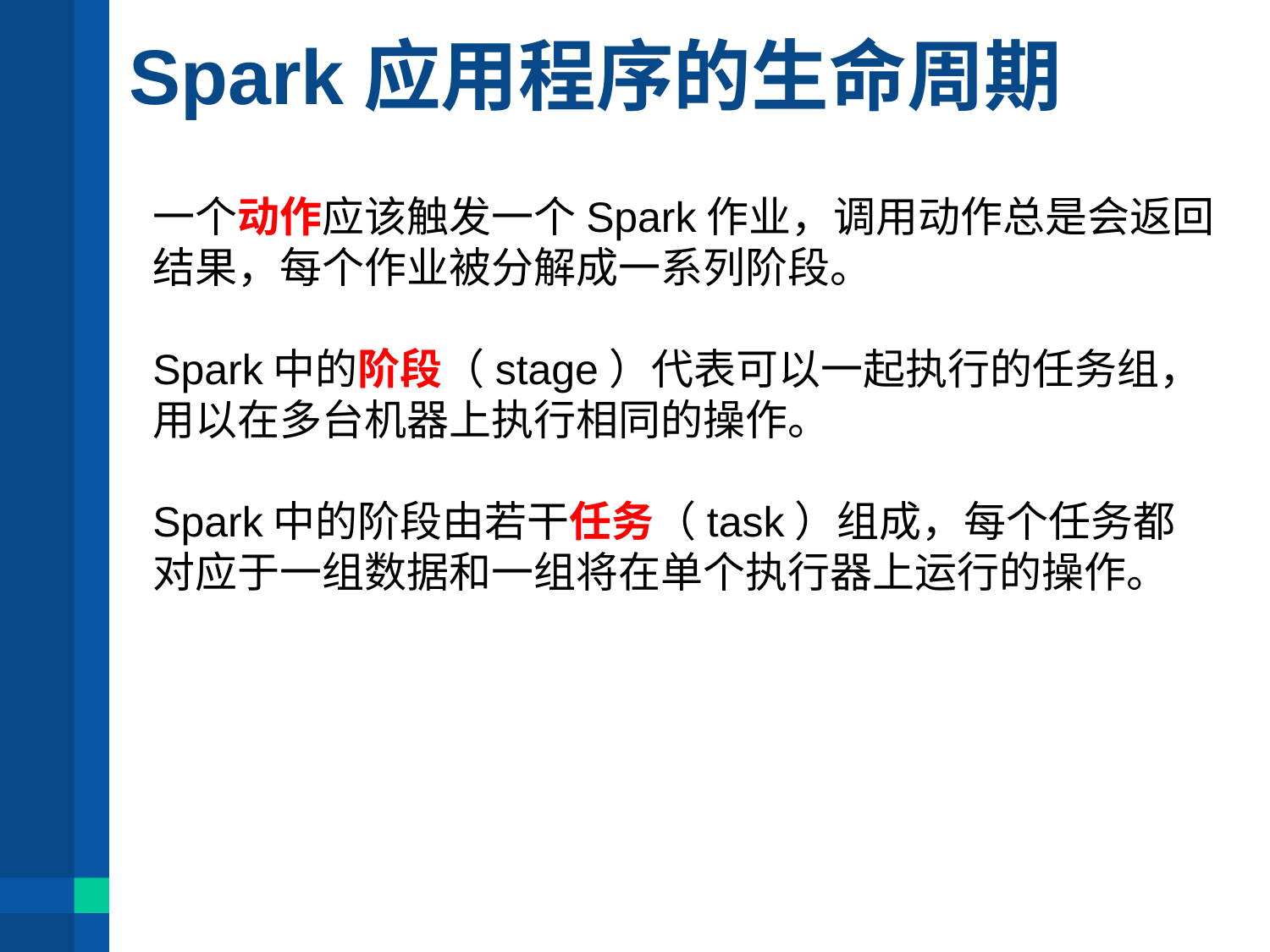

Spark应用程序的生命周期
一个动作应该触发一个Spark作业，调用动作总是会返回结果，每个作业被分解成一系列阶段。

Spark中的阶段（stage）代表可以一起执行的任务组，用以在多台机器上执行相同的操作。

Spark中的阶段由若干任务（task）组成，每个任务都对应于一组数据和一组将在单个执行器上运行的操作。